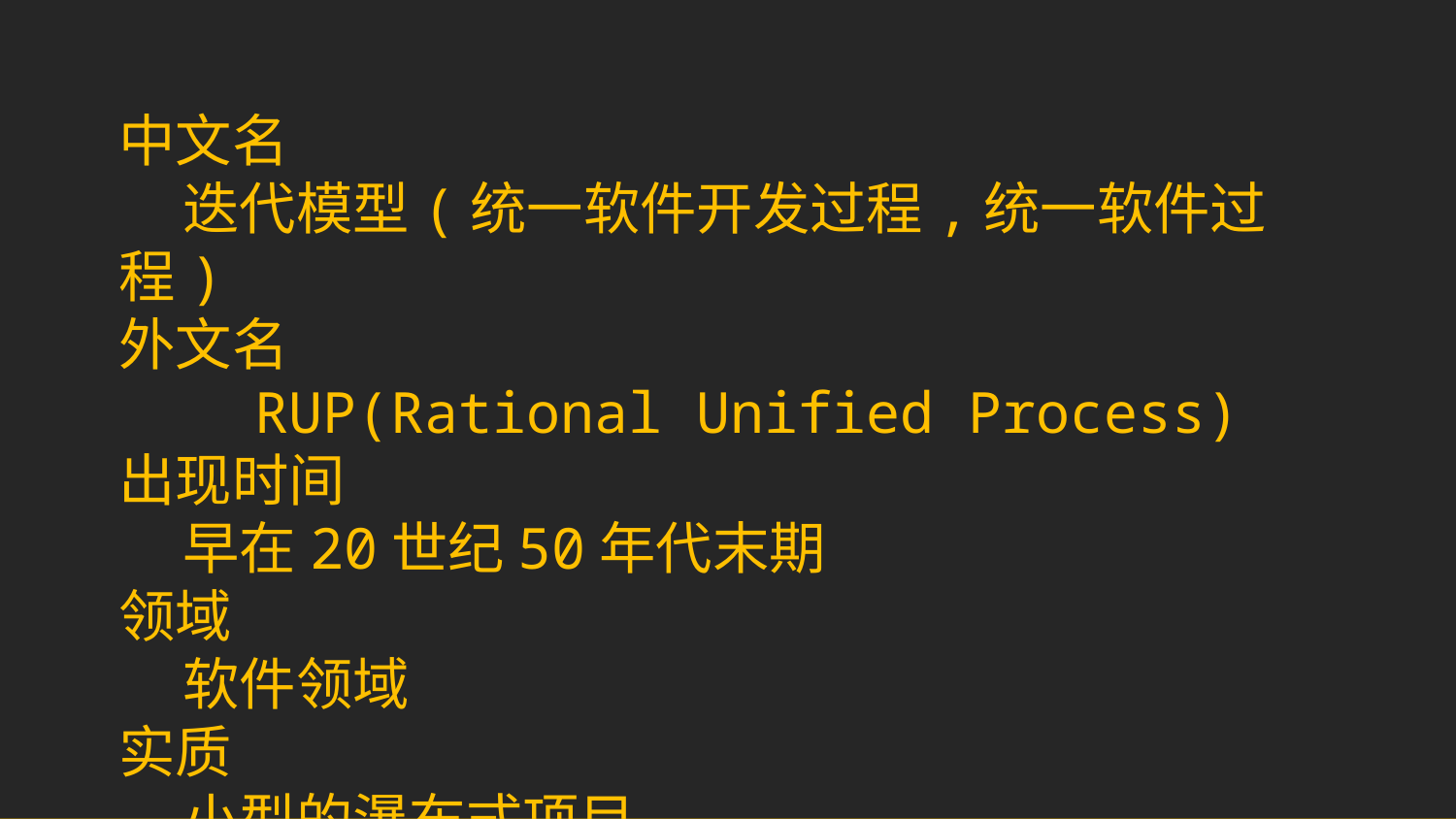

中文名
    迭代模型(统一软件开发过程,统一软件过程)
外文名
    RUP(Rational Unified Process)
出现时间
    早在20世纪50年代末期
领域
    软件领域
实质
    小型的瀑布式项目